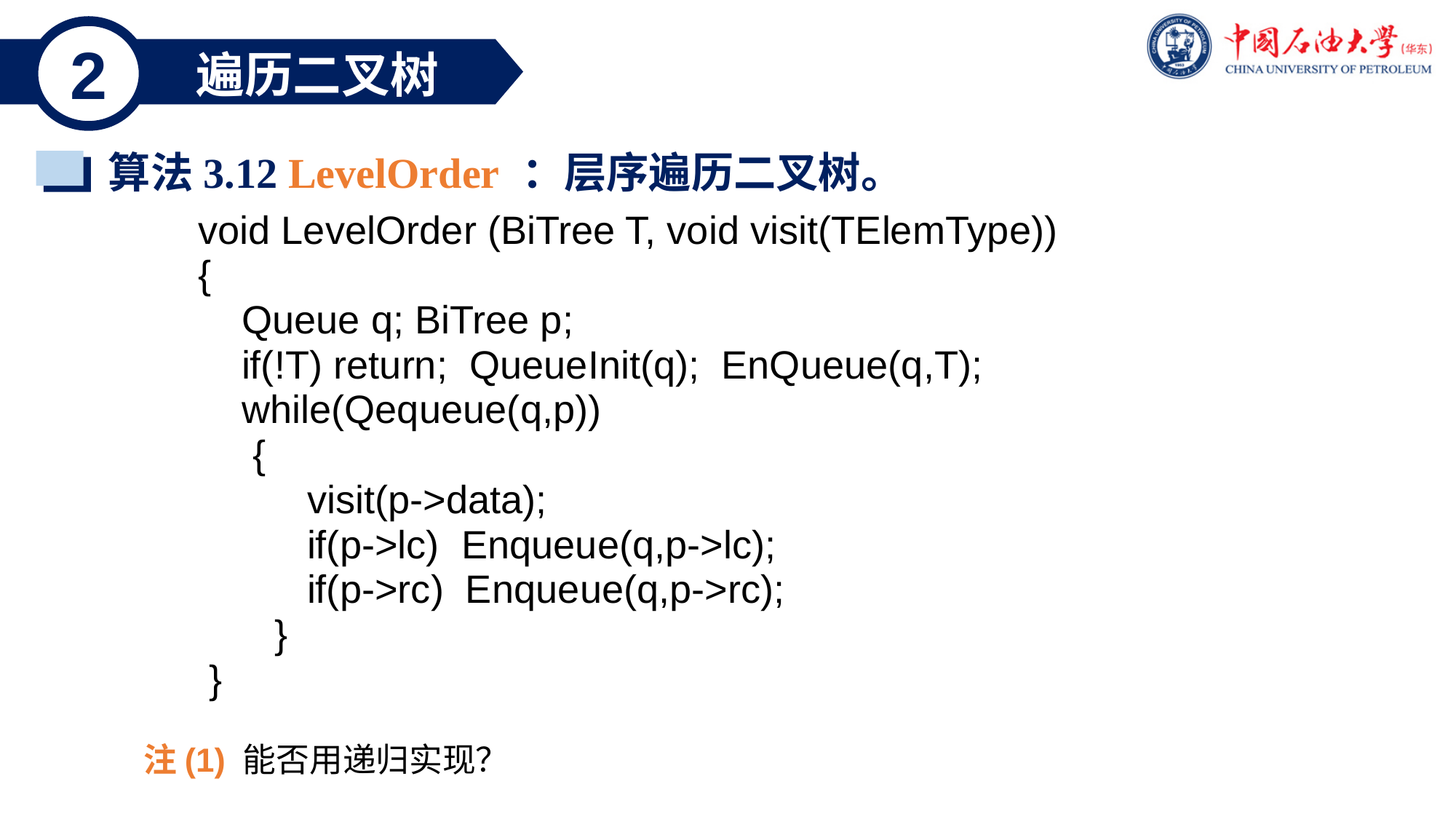

2
遍历二叉树
算法3.12 LevelOrder ：层序遍历二叉树。

void LevelOrder (BiTree T, void visit(TElemType))
{
    Queue q; BiTree p;
    if(!T) return;  QueueInit(q);  EnQueue(q,T);
    while(Qequeue(q,p))
     {
          visit(p->data);
          if(p->lc)  Enqueue(q,p->lc);
          if(p->rc)  Enqueue(q,p->rc);
       }
 }
注(1) 能否用递归实现？